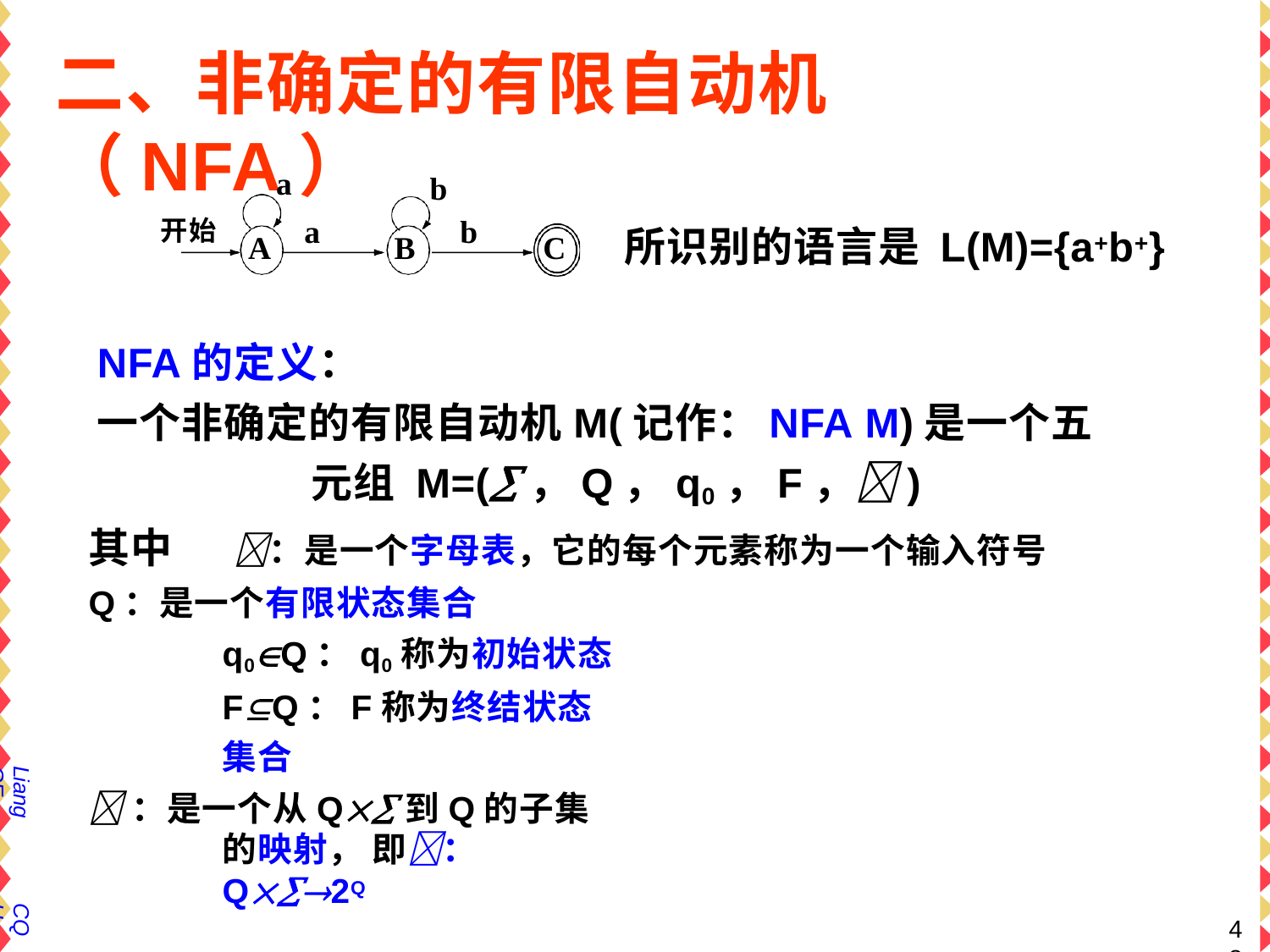

# 二、非确定的有限自动机（NFA）
a
b

a
b
开始
所识别的语言是 L(M)={a+b+}
A
B
C
NFA的定义：
一个非确定的有限自动机M(记作：NFA M)是一个五元组 M=(∑，Q，q0，F，δ)
其中	∑：是一个字母表，它的每个元素称为一个输入符号
Q：是一个有限状态集合 q0∈Q：q0称为初始状态 F⊆Q：F称为终结状态集合
δ：是一个从Q×∑到Q的子集的映射， 即δ：Q×∑→2Q

其中2Q是Q的幂集，也就是Q的所有子集组成的集合。
Liang GE
CQU
48